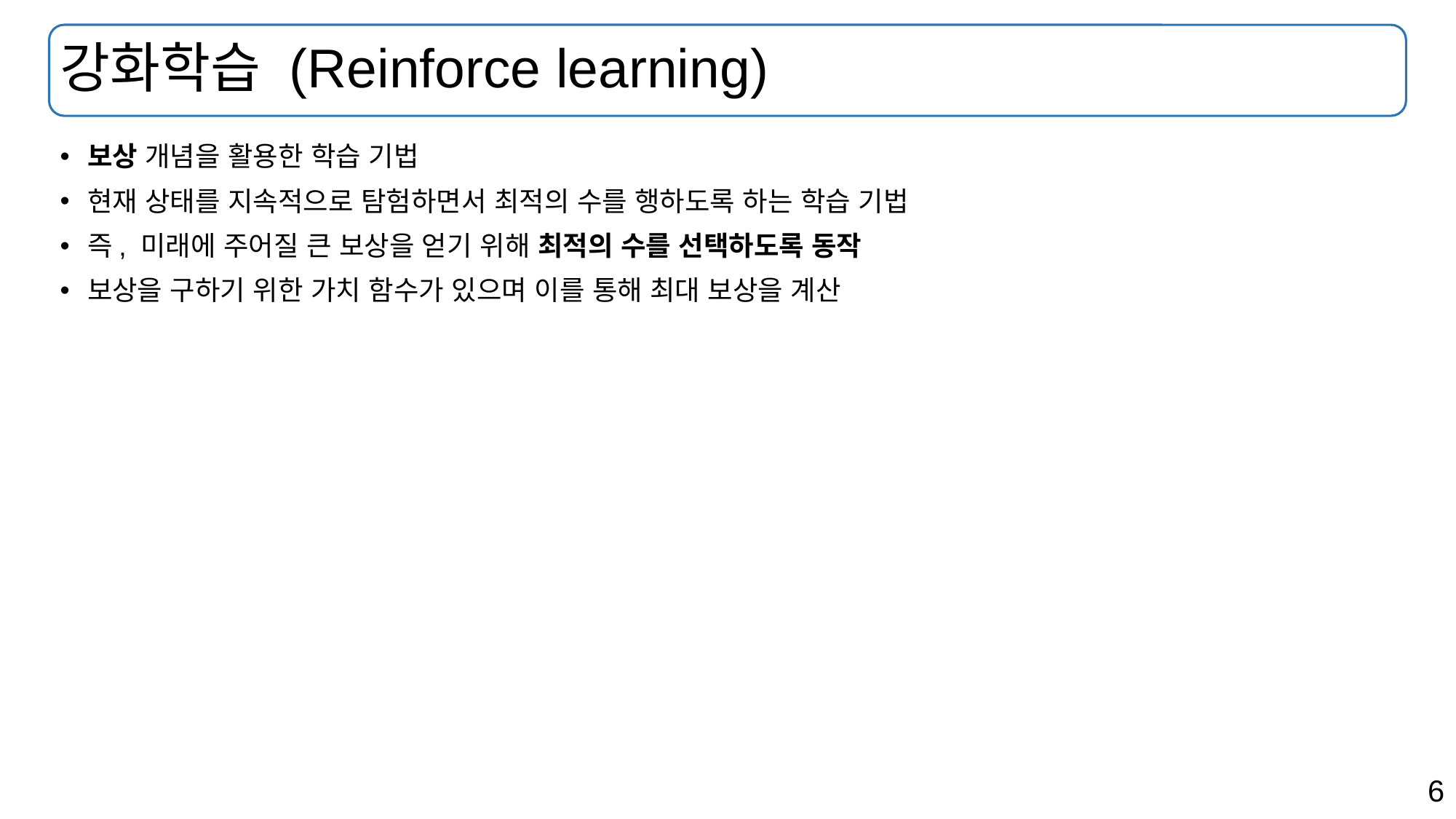

# 강화학습 (Reinforce learning)
보상 개념을 활용한 학습 기법
현재 상태를 지속적으로 탐험하면서 최적의 수를 행하도록 하는 학습 기법
즉, 미래에 주어질 큰 보상을 얻기 위해 최적의 수를 선택하도록 동작
보상을 구하기 위한 가치 함수가 있으며 이를 통해 최대 보상을 계산